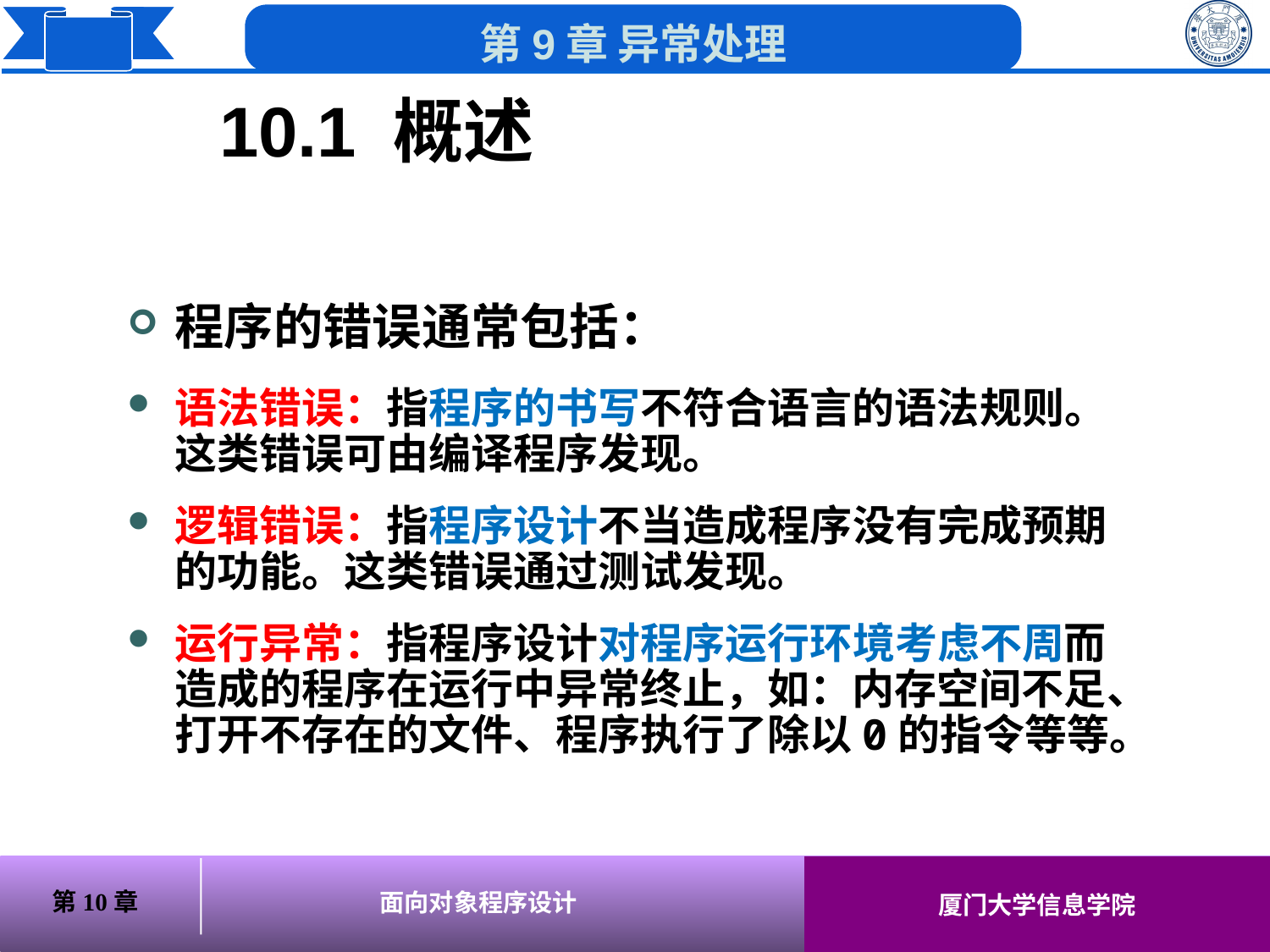

# 10.1 概述
程序的错误通常包括：

语法错误：指程序的书写不符合语言的语法规则。这类错误可由编译程序发现。

逻辑错误：指程序设计不当造成程序没有完成预期的功能。这类错误通过测试发现。

运行异常：指程序设计对程序运行环境考虑不周而造成的程序在运行中异常终止，如：内存空间不足、打开不存在的文件、程序执行了除以0的指令等等。
2